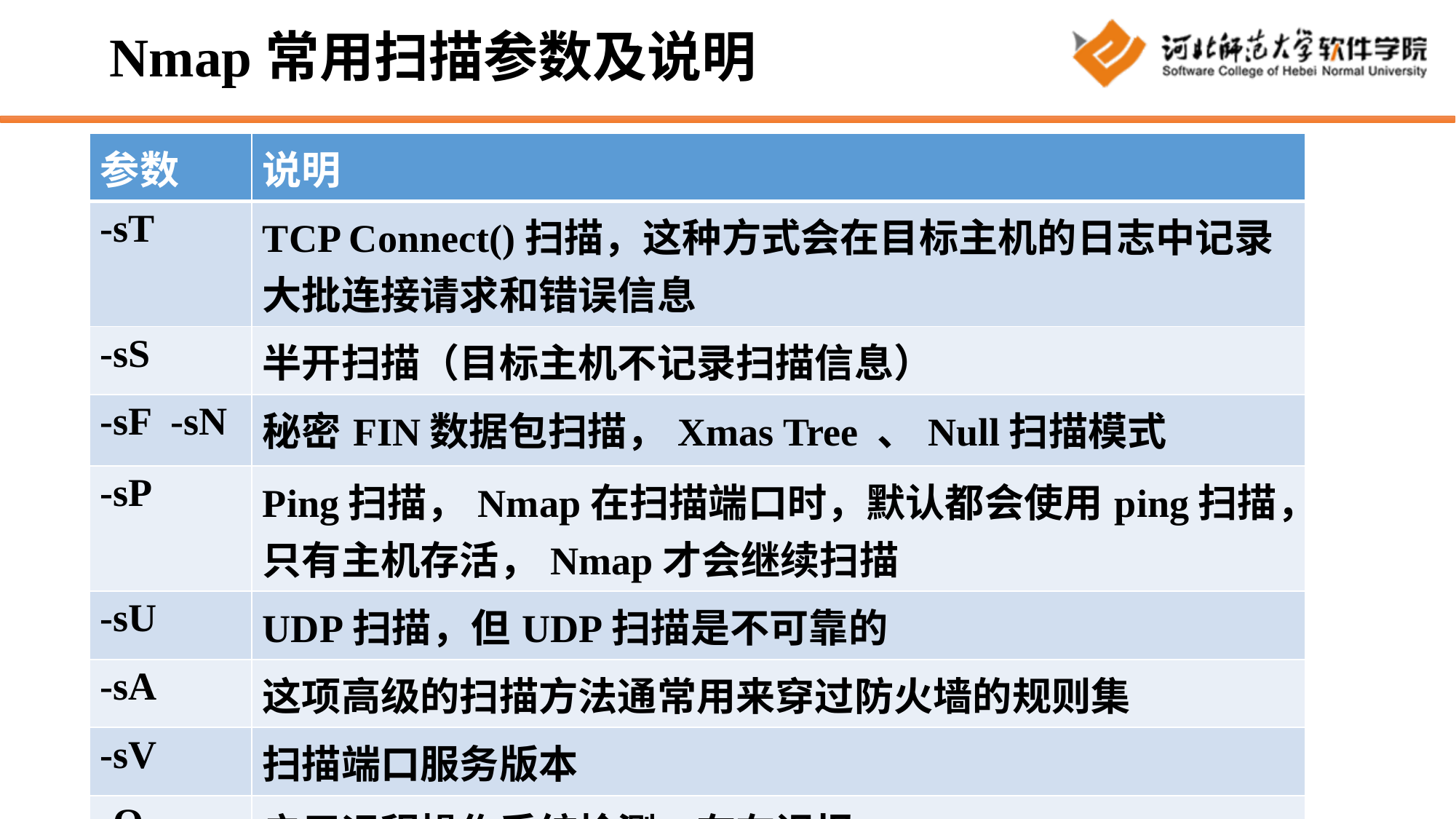

# Nmap常用扫描参数及说明
| 参数 | 说明 |
| --- | --- |
| -sT | TCP Connect()扫描，这种方式会在目标主机的日志中记录大批连接请求和错误信息 |
| -sS | 半开扫描（目标主机不记录扫描信息） |
| -sF -sN | 秘密FIN数据包扫描，Xmas Tree 、Null扫描模式 |
| -sP | Ping扫描，Nmap在扫描端口时，默认都会使用ping扫描，只有主机存活，Nmap才会继续扫描 |
| -sU | UDP扫描，但UDP扫描是不可靠的 |
| -sA | 这项高级的扫描方法通常用来穿过防火墙的规则集 |
| -sV | 扫描端口服务版本 |
| -O | 启用远程操作系统检测，存在误报 |